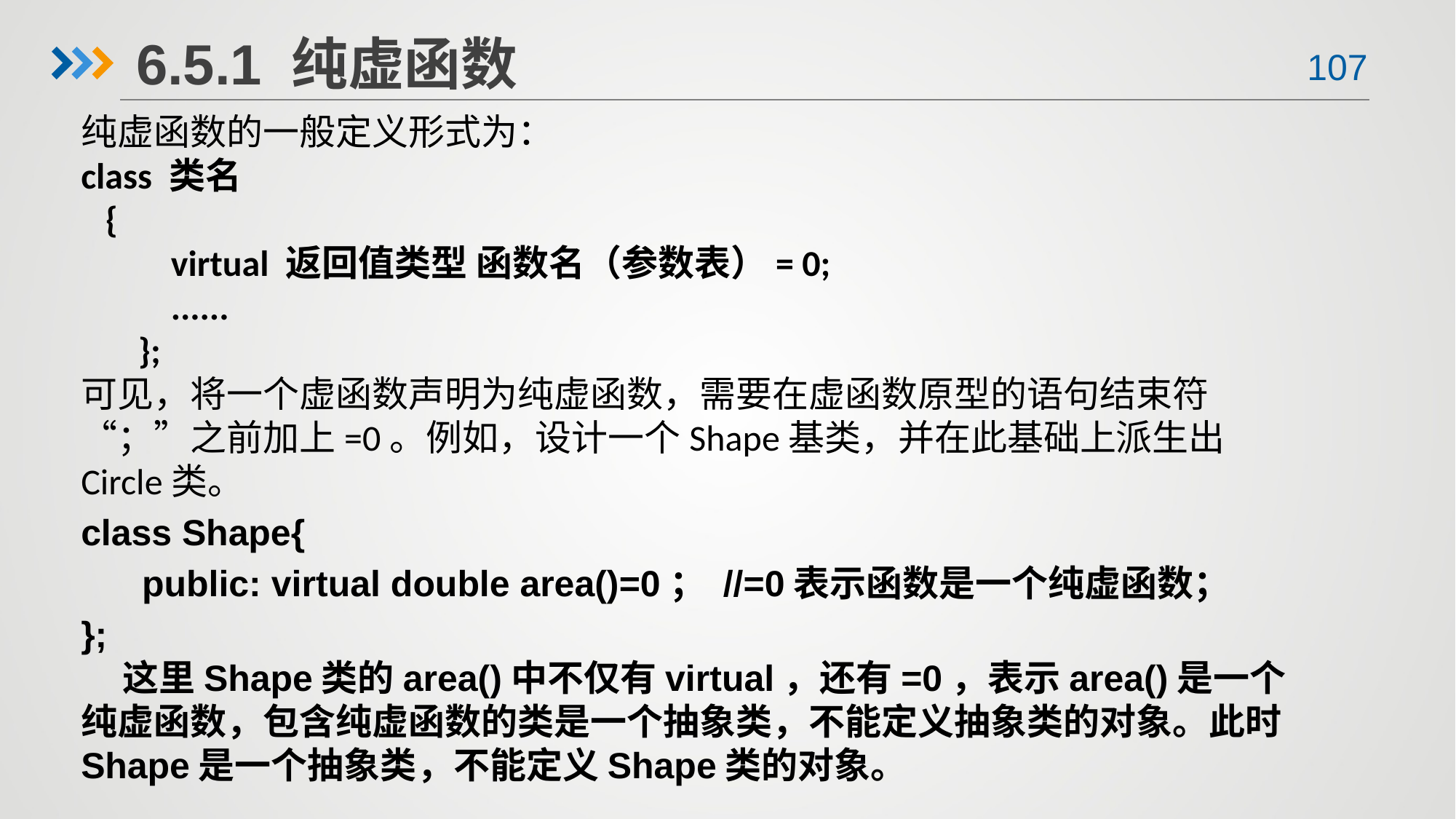

6.5.1 纯虚函数
纯虚函数的一般定义形式为：
class 类名
   {
           virtual 返回值类型 函数名（参数表）= 0;
           ......
       };
可见，将一个虚函数声明为纯虚函数，需要在虚函数原型的语句结束符“；”之前加上=0。例如，设计一个Shape基类，并在此基础上派生出Circle类。
class Shape{
      public: virtual double area()=0； //=0表示函数是一个纯虚函数；
};
    这里Shape类的area()中不仅有virtual，还有=0，表示area()是一个纯虚函数，包含纯虚函数的类是一个抽象类，不能定义抽象类的对象。此时Shape是一个抽象类，不能定义Shape类的对象。